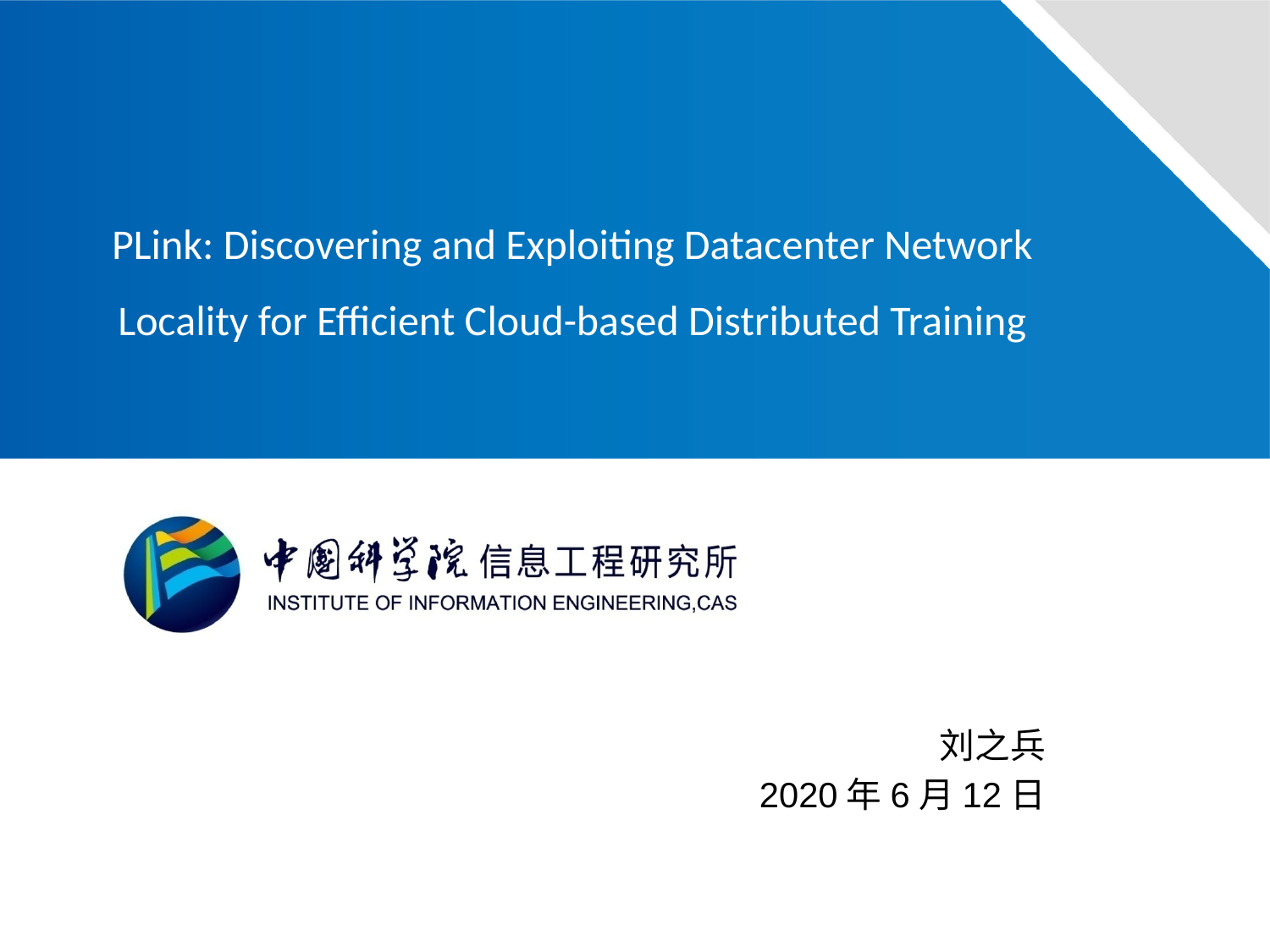

# PLink: Discovering and Exploiting Datacenter Network Locality for Efficient Cloud-based Distributed Training
刘之兵
2020年6月12日